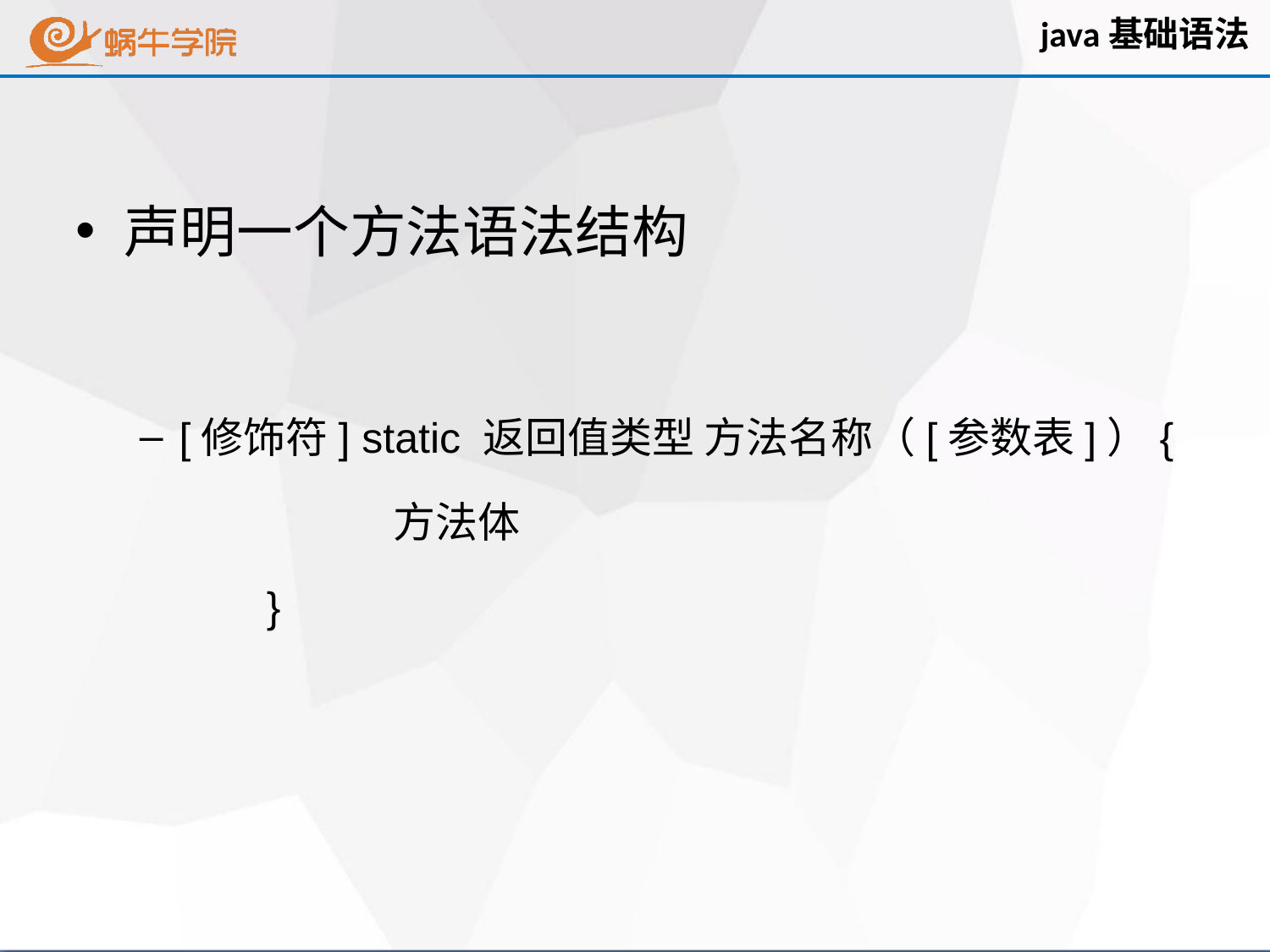

java基础语法

声明一个方法语法结构

[修饰符] static 返回值类型 方法名称（[参数表]）{
		方法体
	}